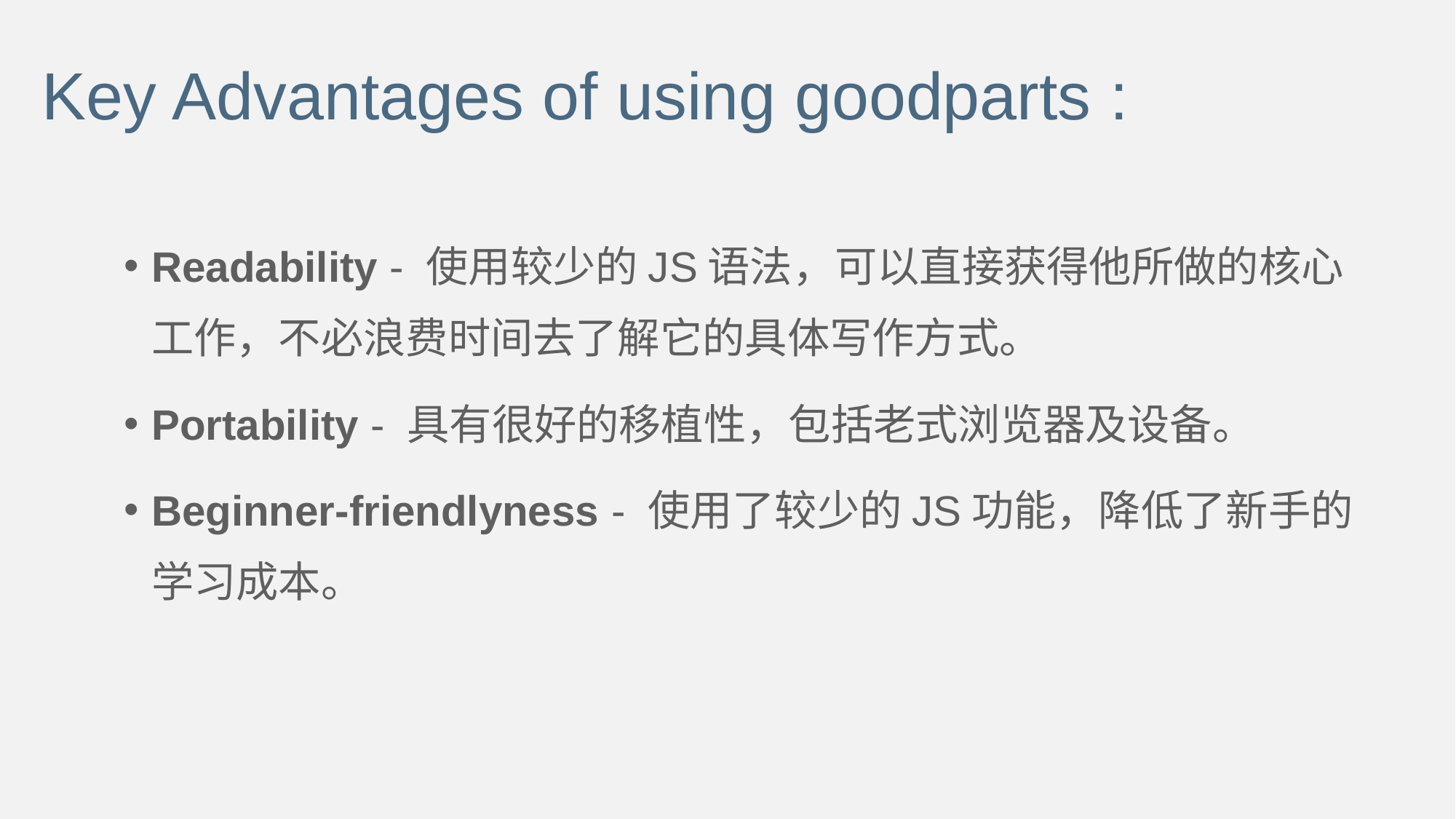

Key Advantages of using goodparts :
Readability - 使用较少的JS语法，可以直接获得他所做的核心工作，不必浪费时间去了解它的具体写作方式。
Portability - 具有很好的移植性，包括老式浏览器及设备。
Beginner-friendlyness - 使用了较少的JS功能，降低了新手的学习成本。